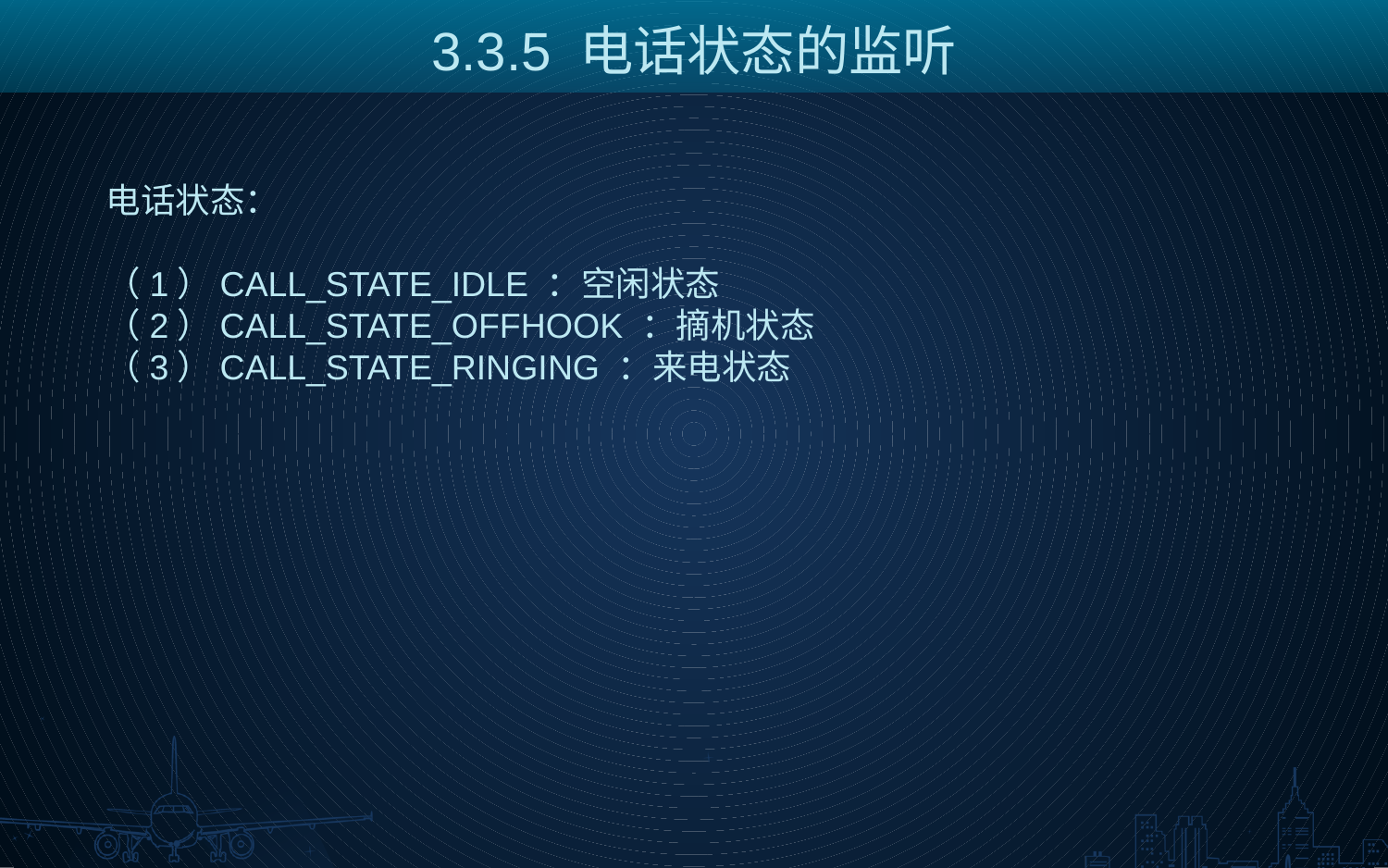

3.3.5 电话状态的监听
电话状态：

（1）CALL_STATE_IDLE ：空闲状态
（2）CALL_STATE_OFFHOOK ：摘机状态
（3）CALL_STATE_RINGING ：来电状态